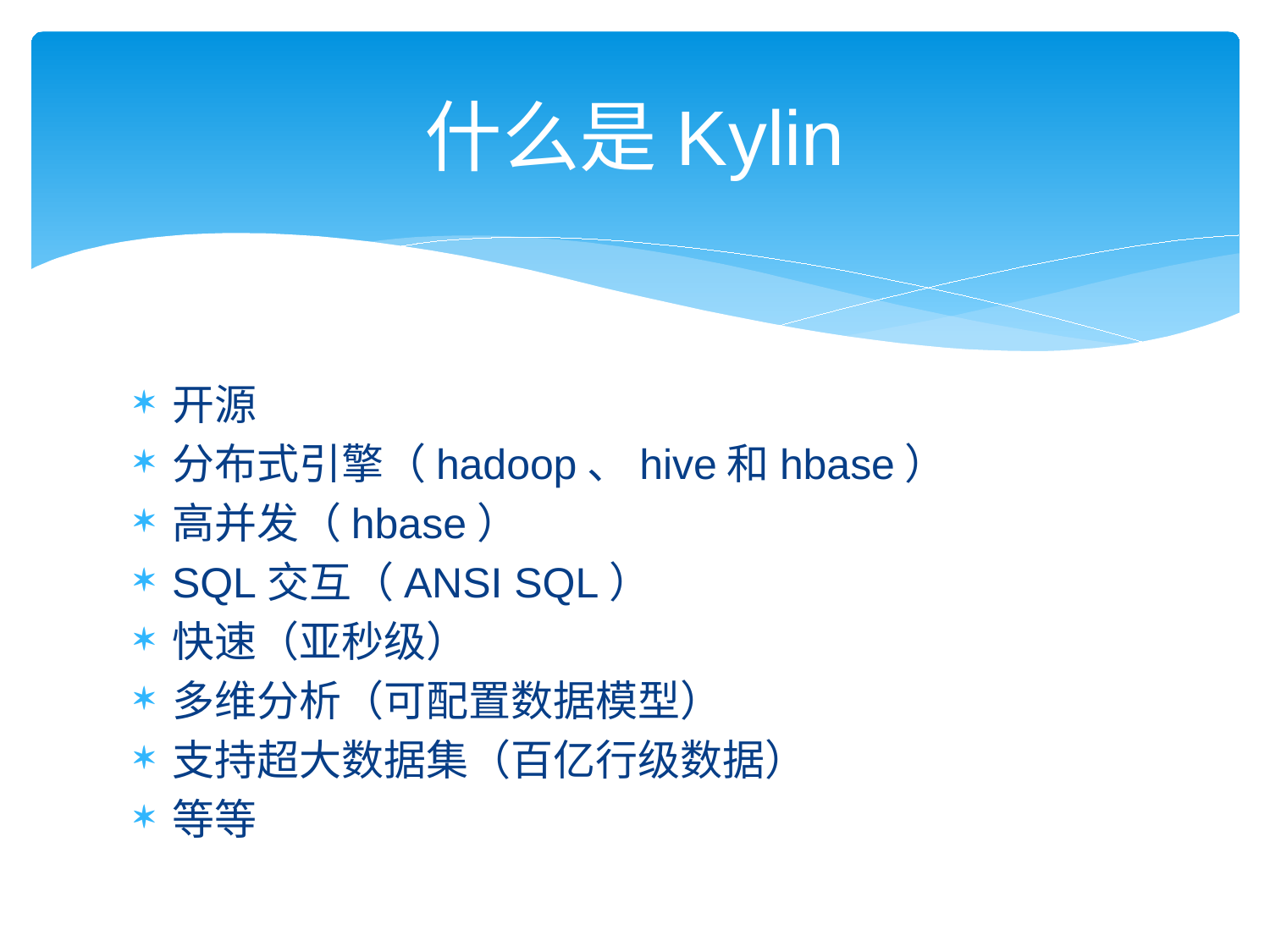

# 什么是Kylin
开源
分布式引擎（hadoop、hive和hbase）
高并发（hbase）
SQL交互（ANSI SQL）
快速（亚秒级）
多维分析（可配置数据模型）
支持超大数据集（百亿行级数据）
等等